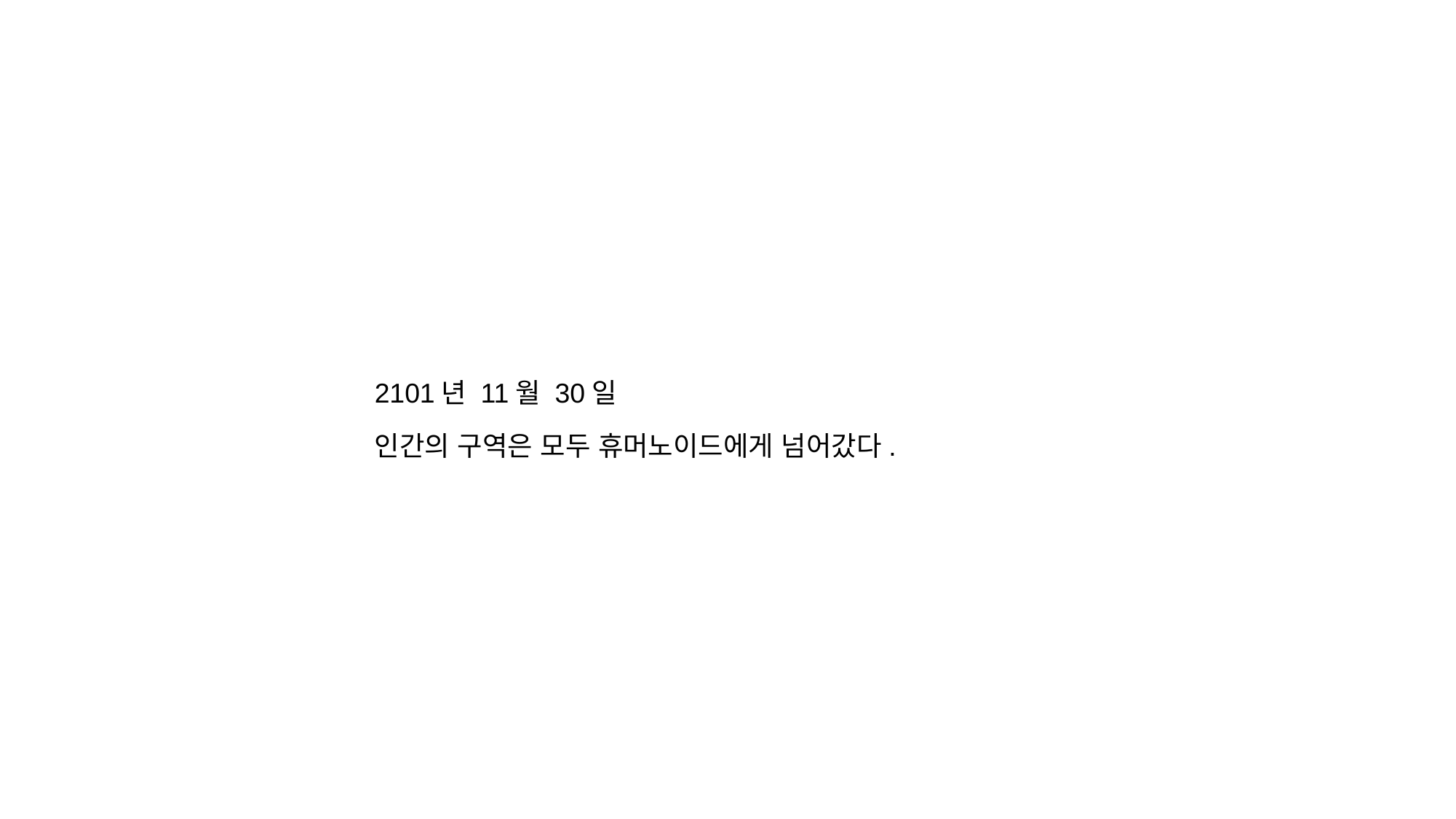

2101년 11월 30일
인간의 구역은 모두 휴머노이드에게 넘어갔다.